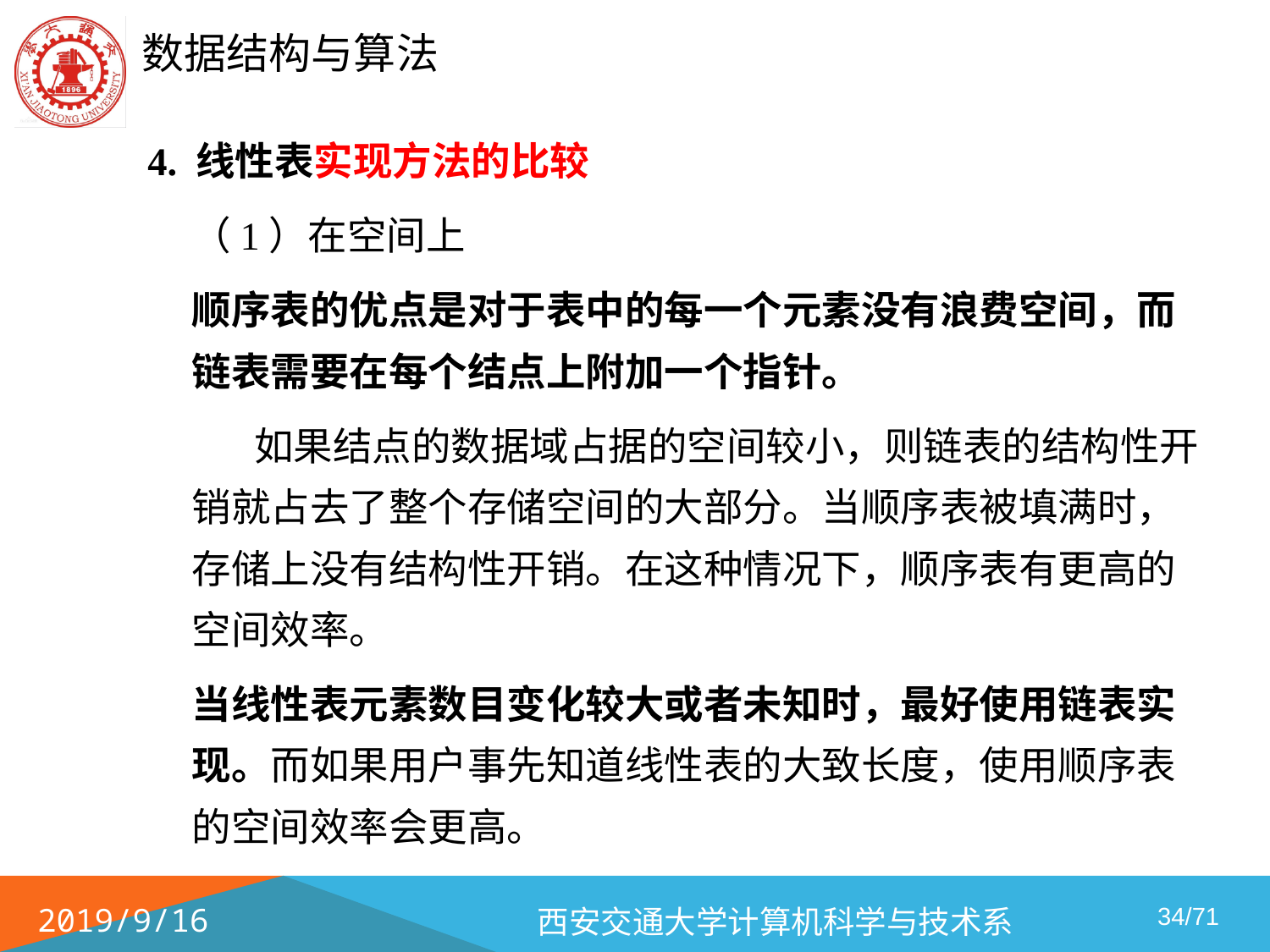

4. 线性表实现方法的比较
	（1）在空间上
		顺序表的优点是对于表中的每一个元素没有浪费空间，而链表需要在每个结点上附加一个指针。
           如果结点的数据域占据的空间较小，则链表的结构性开销就占去了整个存储空间的大部分。当顺序表被填满时，存储上没有结构性开销。在这种情况下，顺序表有更高的空间效率。
		当线性表元素数目变化较大或者未知时，最好使用链表实现。而如果用户事先知道线性表的大致长度，使用顺序表的空间效率会更高。